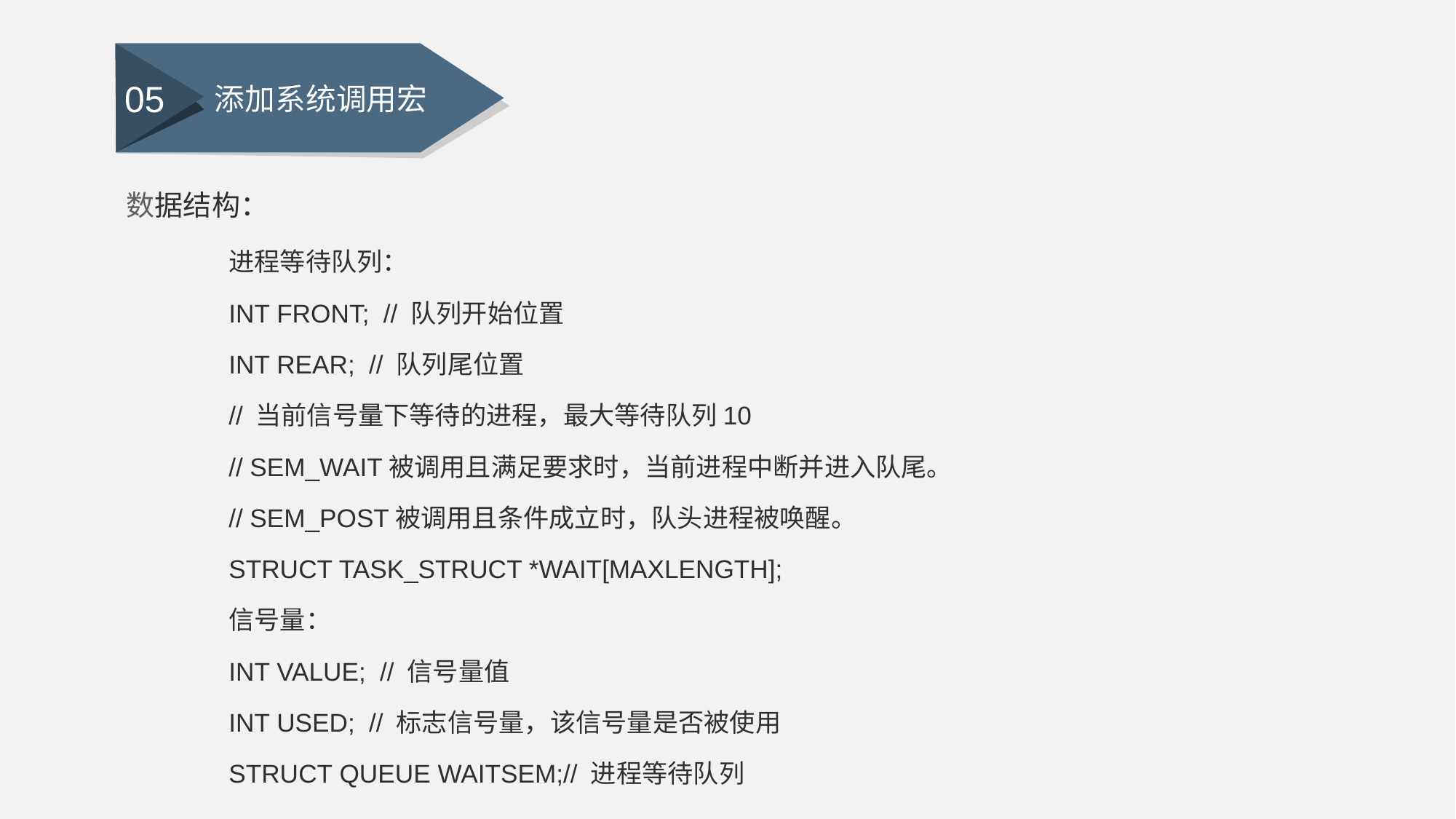

05
添加系统调用宏

数据结构：
	进程等待队列：
		int front;  // 队列开始位置
    		int rear;  // 队列尾位置
		// 当前信号量下等待的进程，最大等待队列10
		// Sem_wait被调用且满足要求时，当前进程中断并进入队尾。
		// sem_post被调用且条件成立时，队头进程被唤醒。
    		struct task_struct *wait[Maxlength];
	信号量：
		int value;  // 信号量值
    		int used;  // 标志信号量，该信号量是否被使用
    		struct queue waitsem;// 进程等待队列